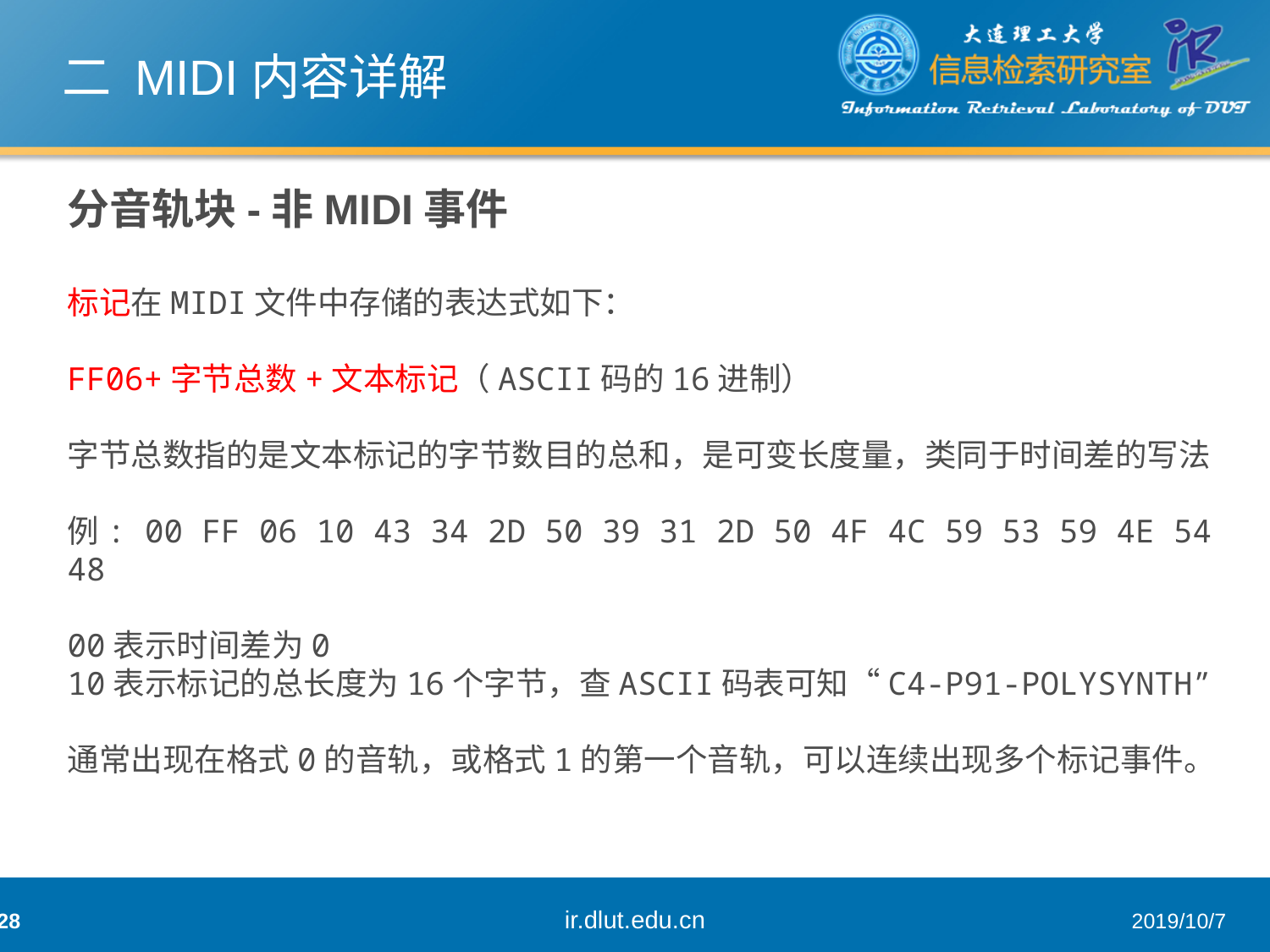

# 二 MIDI内容详解
分音轨块-非MIDI事件
标记在MIDI文件中存储的表达式如下：

FF06+字节总数+文本标记（ASCII码的16进制）

字节总数指的是文本标记的字节数目的总和，是可变长度量，类同于时间差的写法

例: 00 FF 06 10 43 34 2D 50 39 31 2D 50 4F 4C 59 53 59 4E 54 48

00表示时间差为0
10表示标记的总长度为16个字节，查ASCII码表可知“C4-P91-POLYSYNTH”

通常出现在格式0的音轨，或格式1的第一个音轨，可以连续出现多个标记事件。